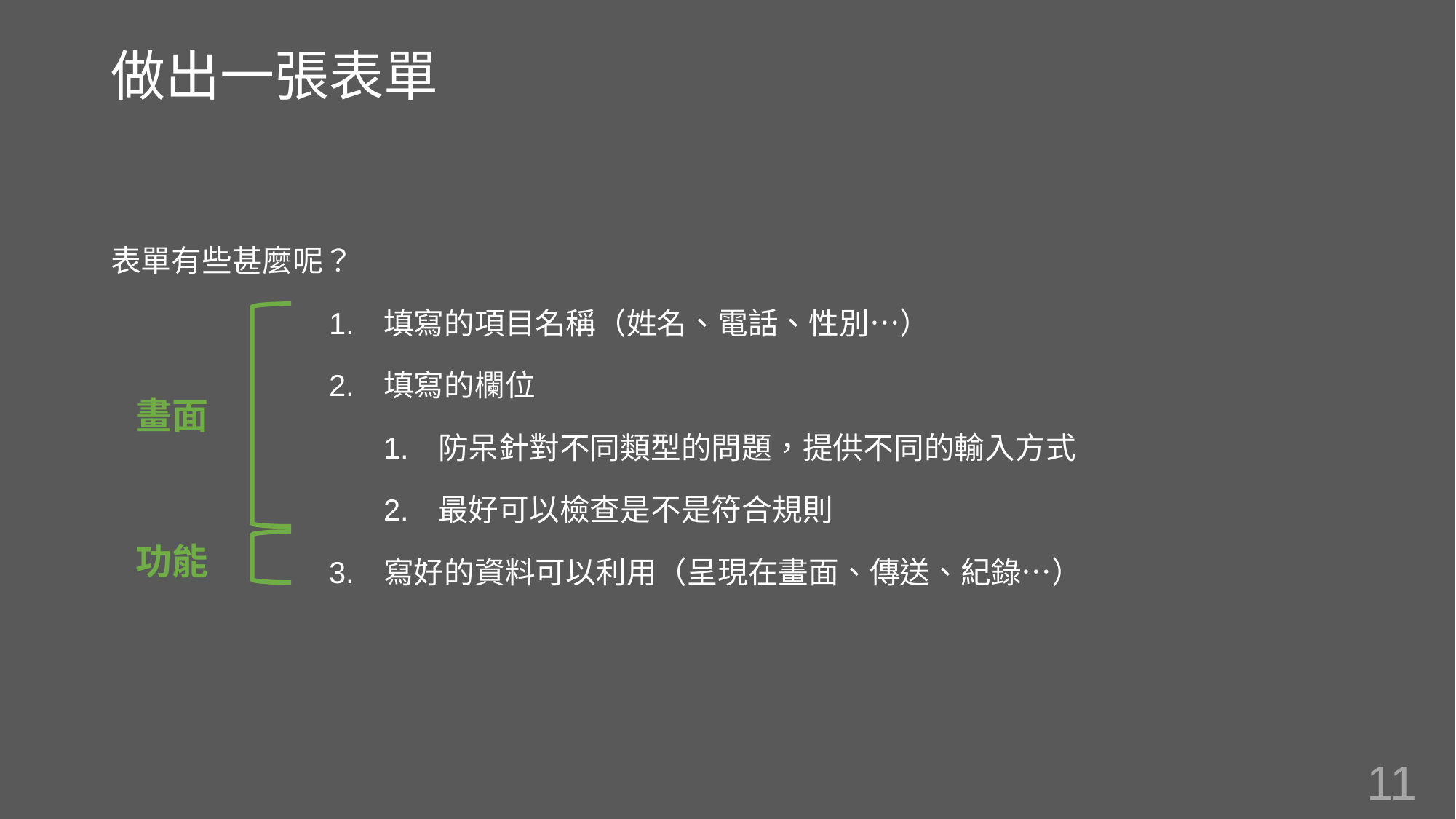

做出一張表單

表單有些甚麼呢？
填寫的項目名稱（姓名、電話、性別…）
填寫的欄位
防呆針對不同類型的問題，提供不同的輸入方式
最好可以檢查是不是符合規則
寫好的資料可以利用（呈現在畫面、傳送、紀錄…）

畫面

功能
11